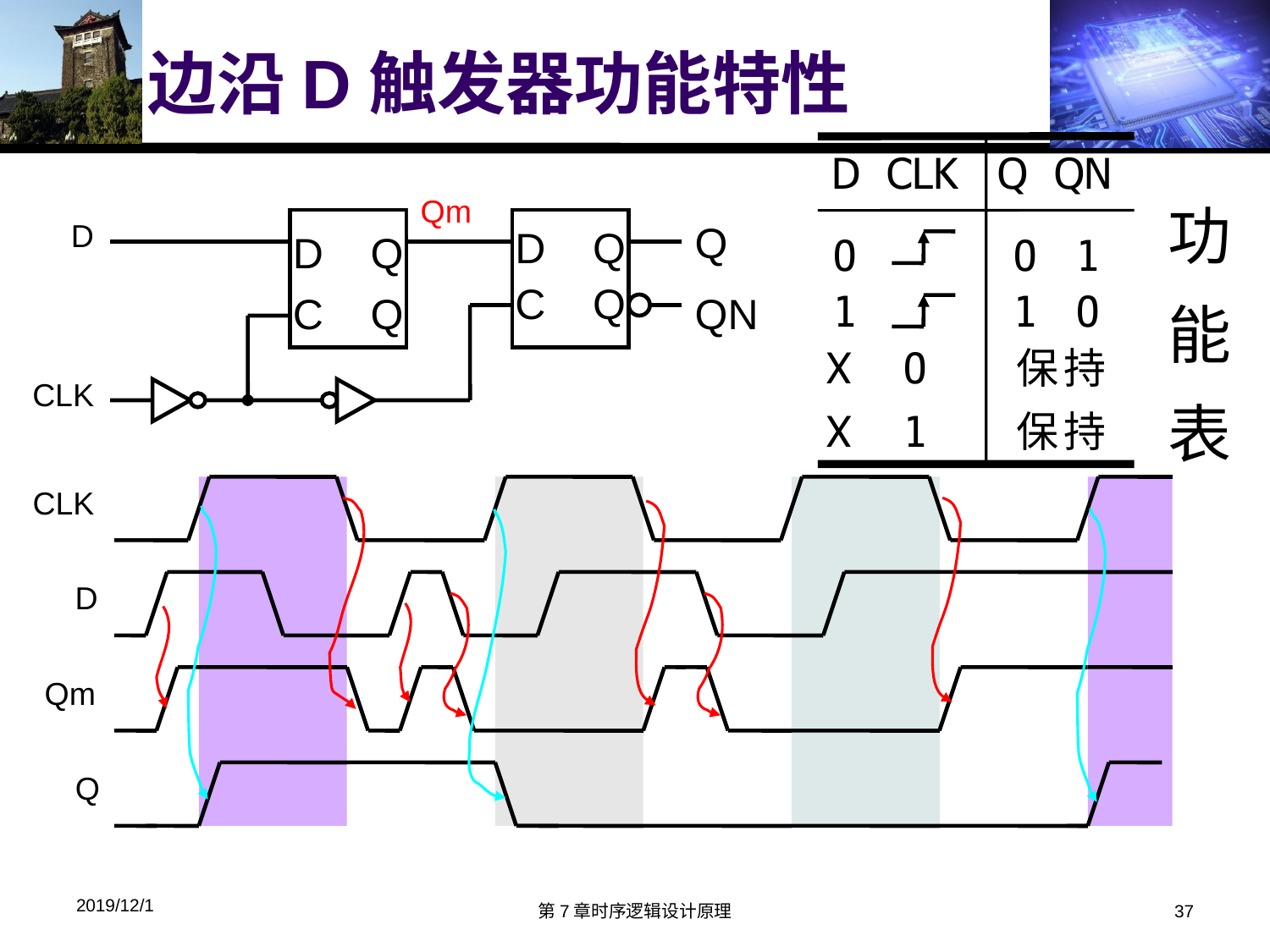

# 边沿D触发器功能特性

D  CLK   Q  QN
功
能
表

0            0   1
1            1   0
X    0      保 持
X    1      保 持

Qm
D
D    Q
C    Q
D    Q
C    Q
Q
QN

CLK

CLK

D

Qm

Q

2019/12/1
第7章时序逻辑设计原理
37